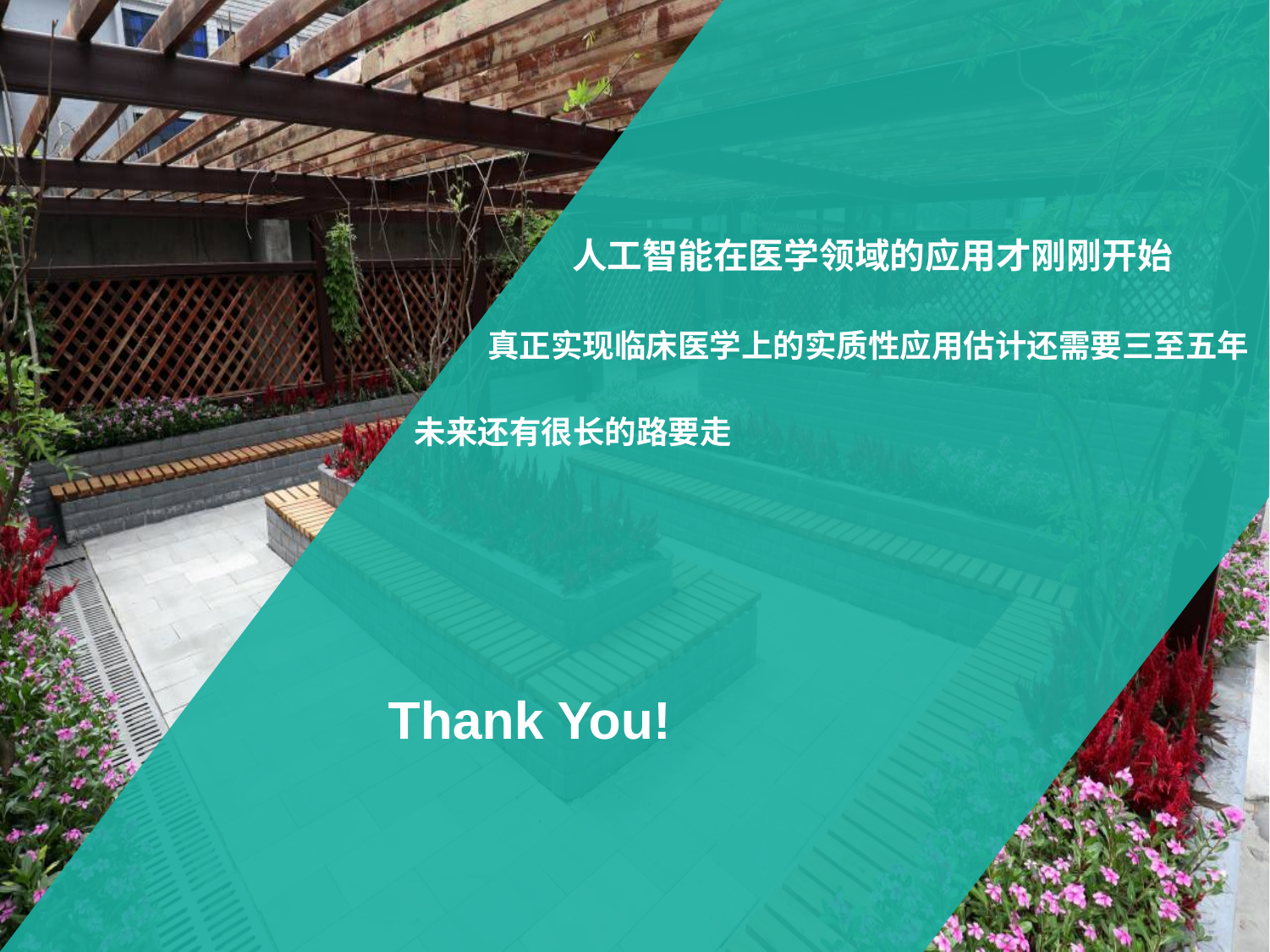

人工智能在医学领域的应用才刚刚开始
真正实现临床医学上的实质性应用估计还需要三至五年
未来还有很长的路要走
Thank You!